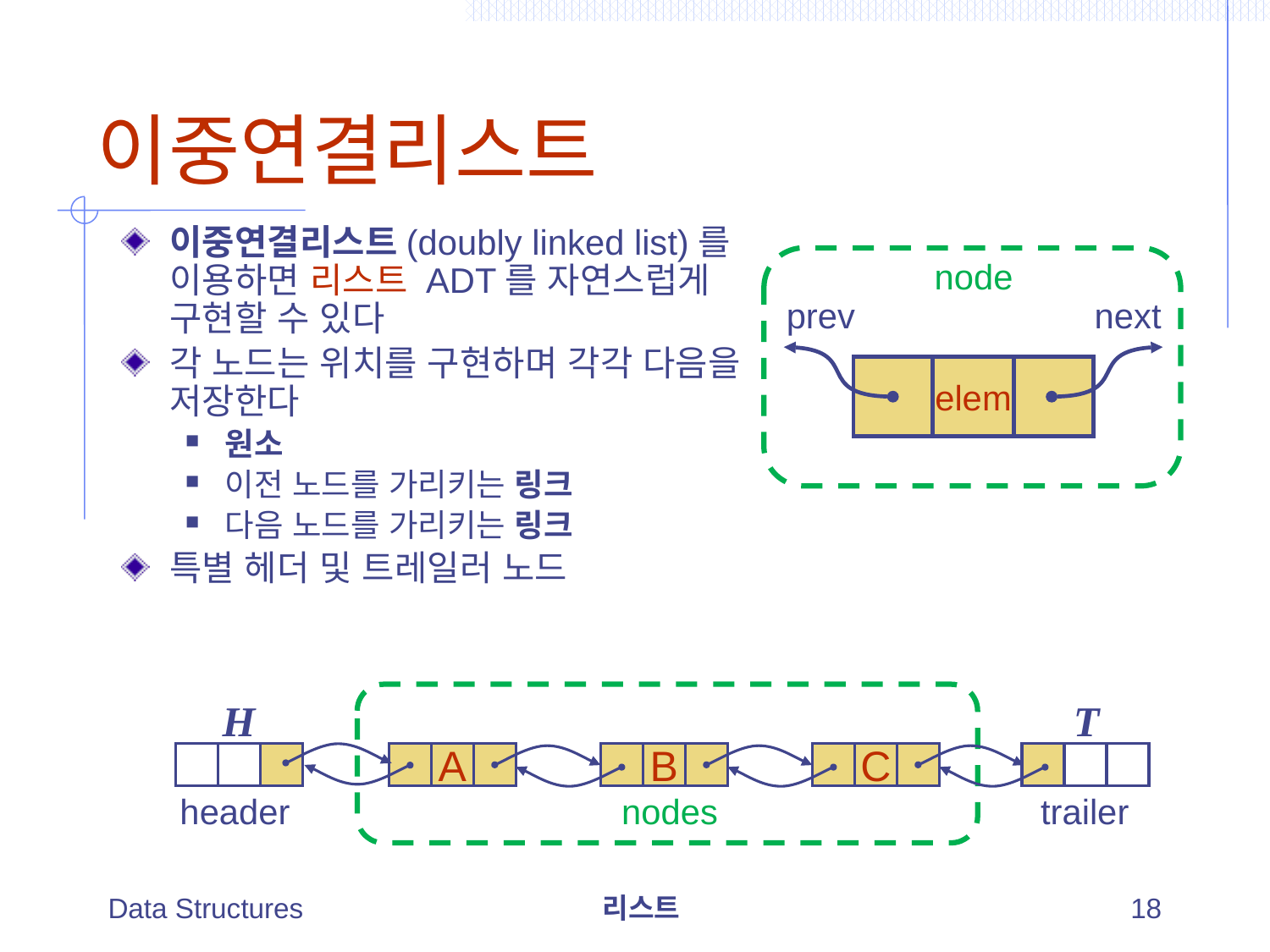

# 이중연결리스트
이중연결리스트(doubly linked list)를 이용하면 리스트 ADT를 자연스럽게 구현할 수 있다
각 노드는 위치를 구현하며 각각 다음을 저장한다
원소
이전 노드를 가리키는 링크
다음 노드를 가리키는 링크
특별 헤더 및 트레일러 노드

node
prev
next

elem

H
T

A

B

C

header
nodes
trailer
Data Structures
리스트
18